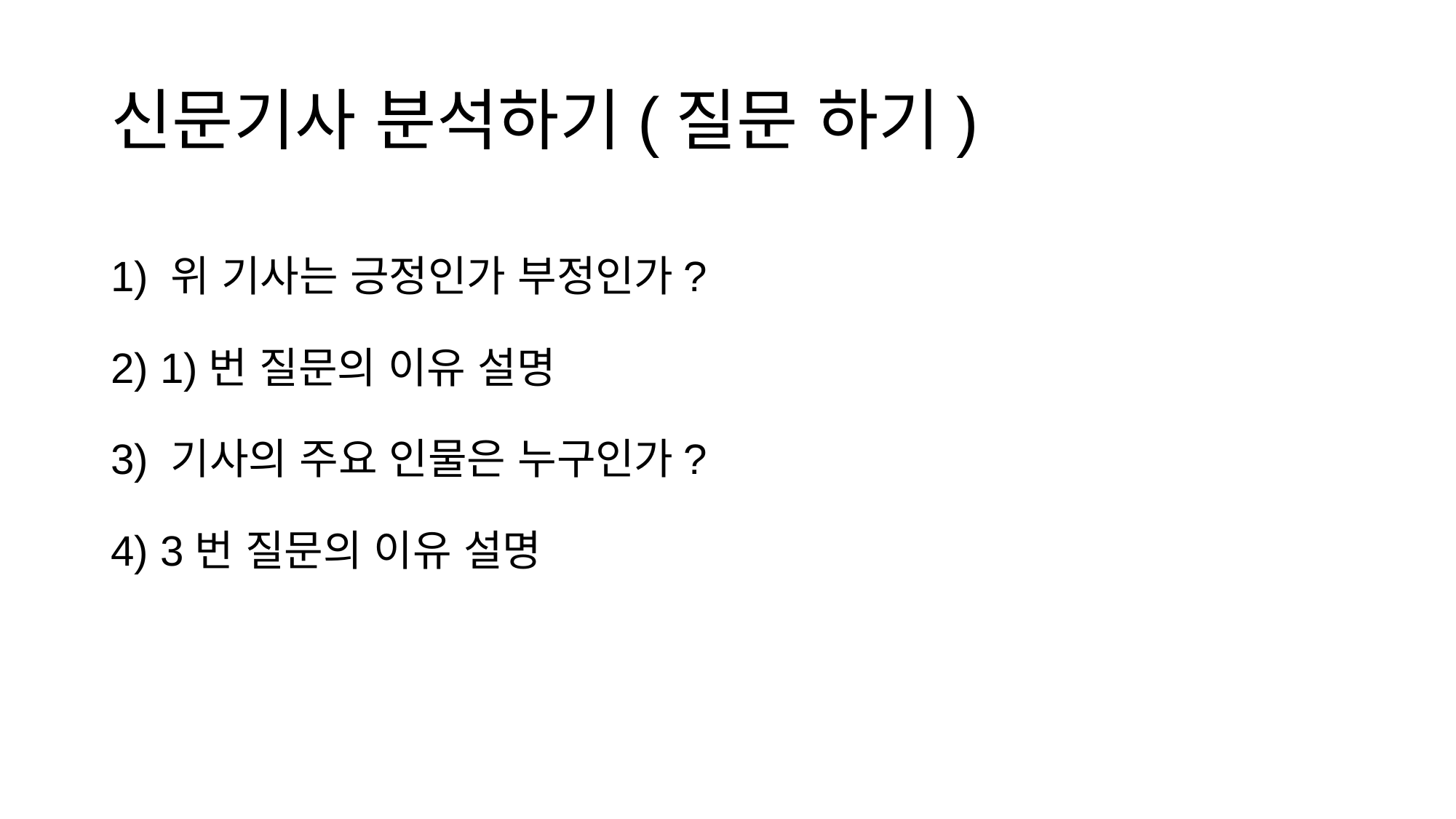

# 신문기사 분석하기(질문 하기)
1) 위 기사는 긍정인가 부정인가?
2) 1)번 질문의 이유 설명
3) 기사의 주요 인물은 누구인가?
4) 3번 질문의 이유 설명